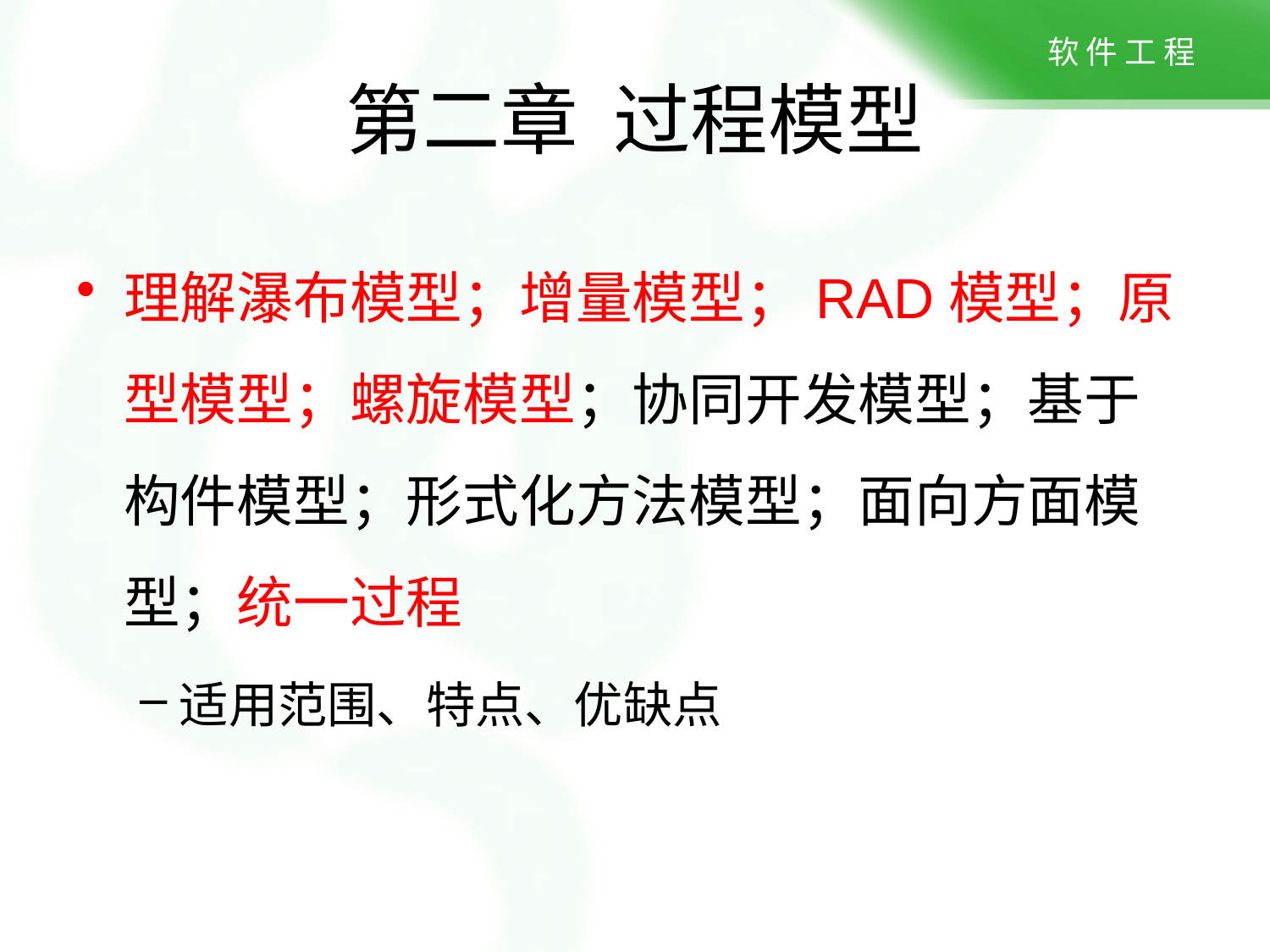

# 第二章  过程模型
理解瀑布模型；增量模型；RAD模型；原型模型；螺旋模型；协同开发模型；基于构件模型；形式化方法模型；面向方面模型；统一过程
适用范围、特点、优缺点